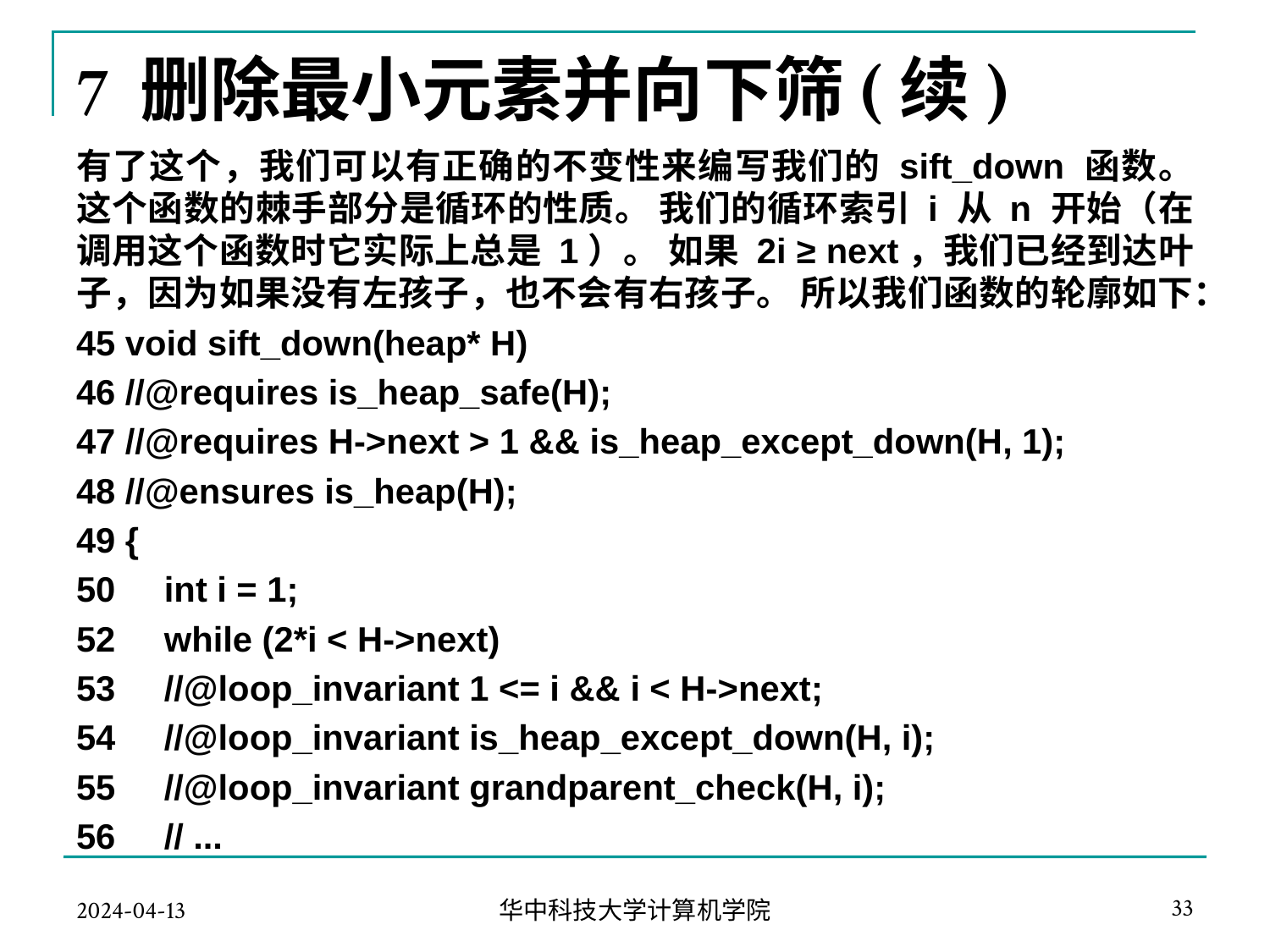

# 7 删除最小元素并向下筛(续)
有了这个，我们可以有正确的不变性来编写我们的 sift_down 函数。 这个函数的棘手部分是循环的性质。 我们的循环索引 i 从 n 开始（在调用这个函数时它实际上总是 1）。 如果 2i ≥ next，我们已经到达叶子，因为如果没有左孩子，也不会有右孩子。 所以我们函数的轮廓如下：
45 void sift_down(heap* H)
46 //@requires is_heap_safe(H);
47 //@requires H->next > 1 && is_heap_except_down(H, 1);
48 //@ensures is_heap(H);
49 {
50     int i = 1;
52     while (2*i < H->next)
53     //@loop_invariant 1 <= i && i < H->next;
54     //@loop_invariant is_heap_except_down(H, i);
55     //@loop_invariant grandparent_check(H, i);
56     // ...
2024-04-13
33
华中科技大学计算机学院